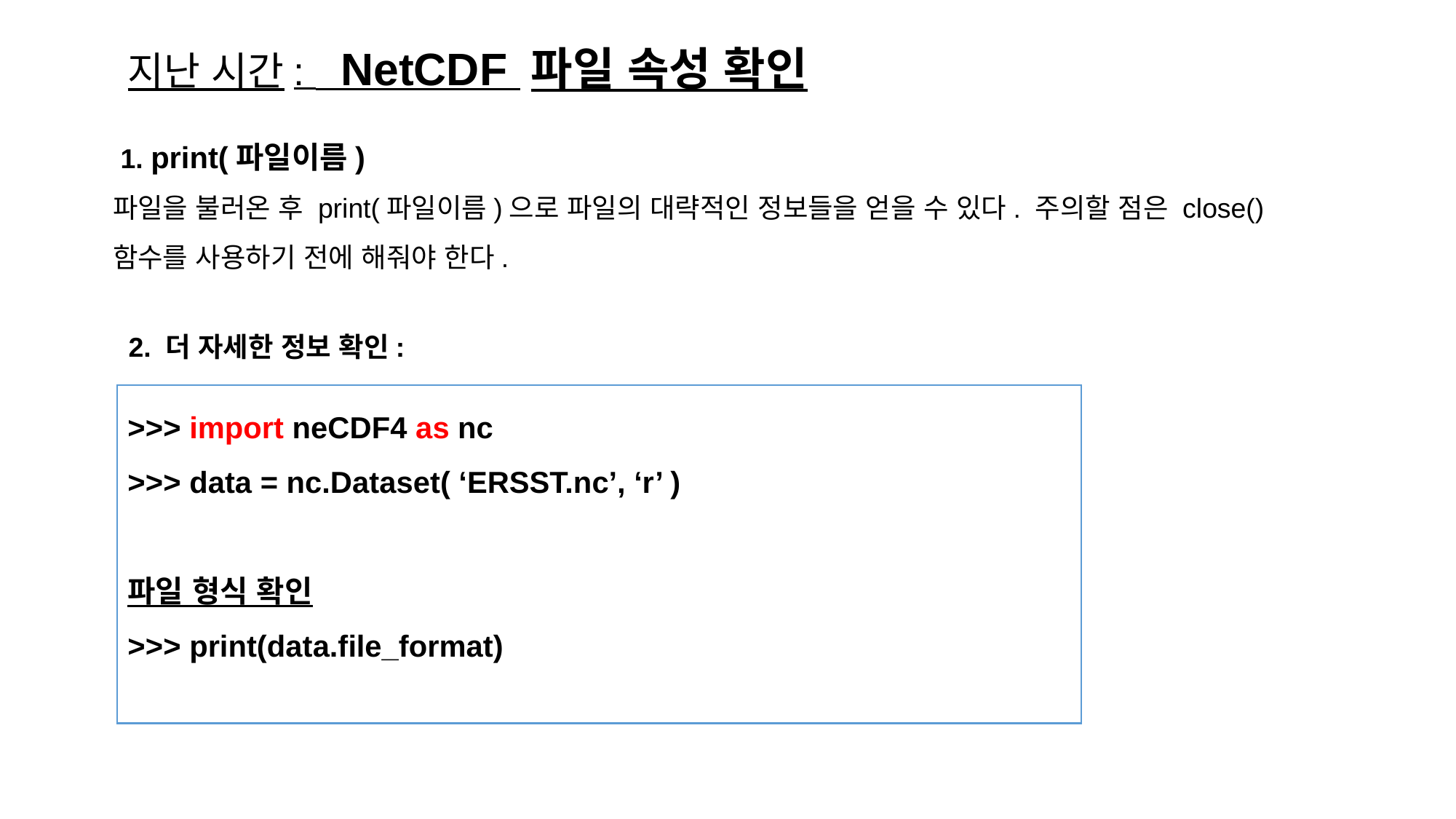

# 지난 시간:   NetCDF 파일 속성 확인
 1. print(파일이름)
파일을 불러온 후 print(파일이름)으로 파일의 대략적인 정보들을 얻을 수 있다. 주의할 점은 close()함수를 사용하기 전에 해줘야 한다.
 2. 더 자세한 정보 확인:
>>> import neCDF4 as nc
>>> data = nc.Dataset( ‘ERSST.nc’, ‘r’ )

파일 형식 확인
>>> print(data.file_format)